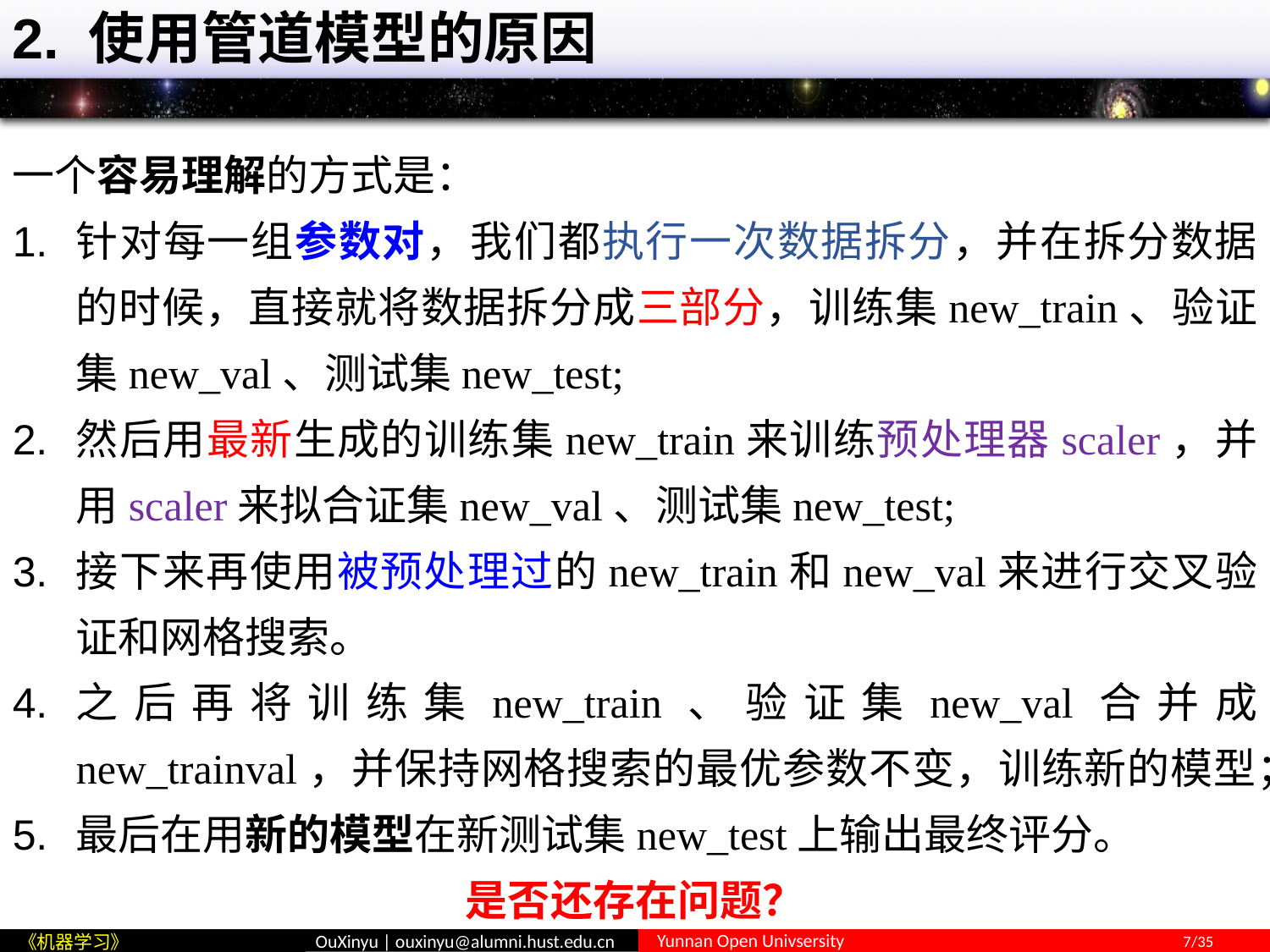

# 2. 使用管道模型的原因
一个容易理解的方式是：
针对每一组参数对，我们都执行一次数据拆分，并在拆分数据的时候，直接就将数据拆分成三部分，训练集new_train、验证集new_val、测试集new_test;
然后用最新生成的训练集new_train来训练预处理器scaler，并用scaler来拟合证集new_val、测试集new_test;
接下来再使用被预处理过的new_train和new_val来进行交叉验证和网格搜索。
之后再将训练集new_train、验证集new_val合并成 new_trainval，并保持网格搜索的最优参数不变，训练新的模型；
最后在用新的模型在新测试集new_test上输出最终评分。
是否还存在问题？